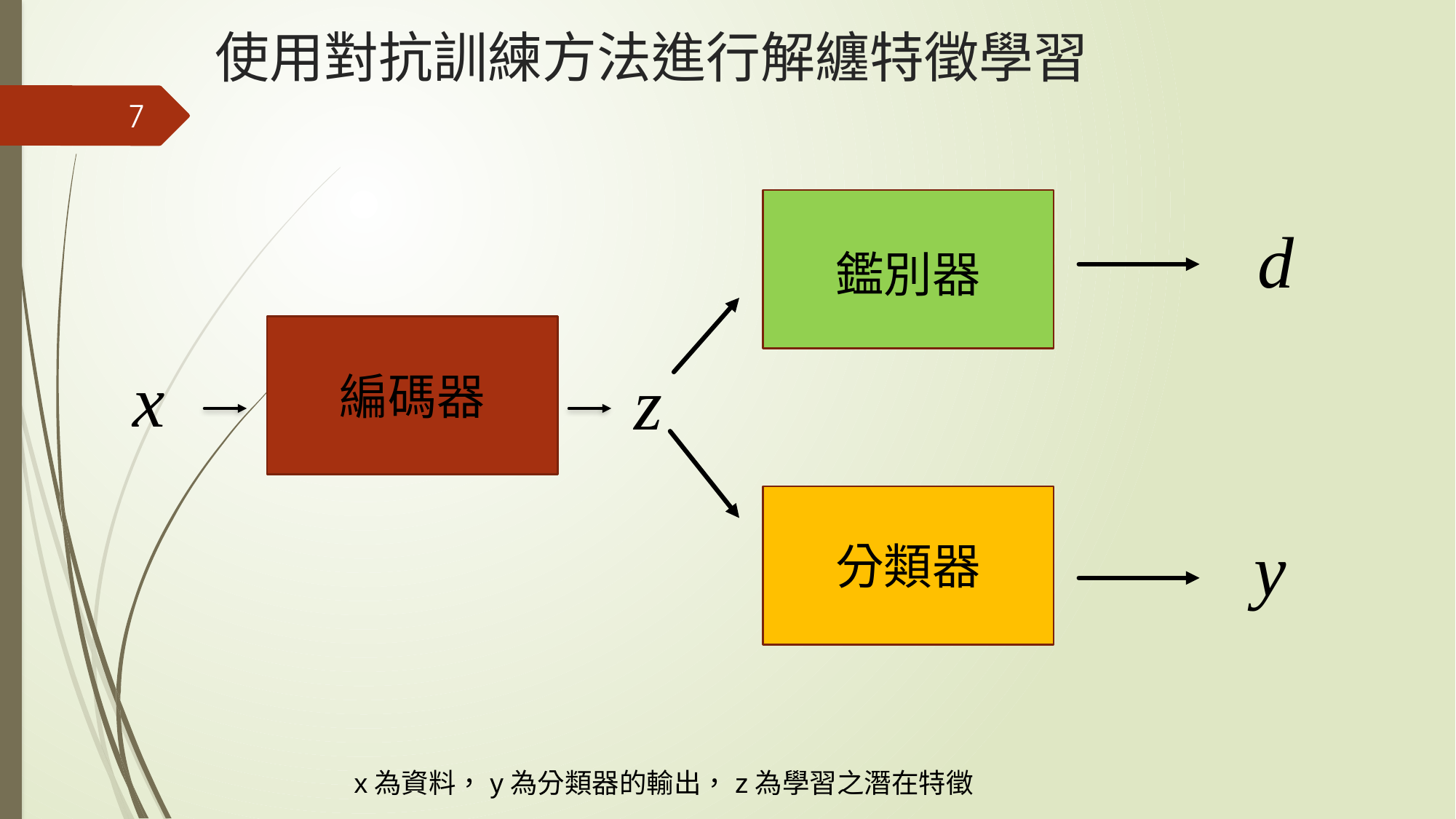

# 使用對抗訓練方法進行解纏特徵學習
7

d
鑑別器

x
z
編碼器

y
分類器
x為資料，y為分類器的輸出，z為學習之潛在特徵